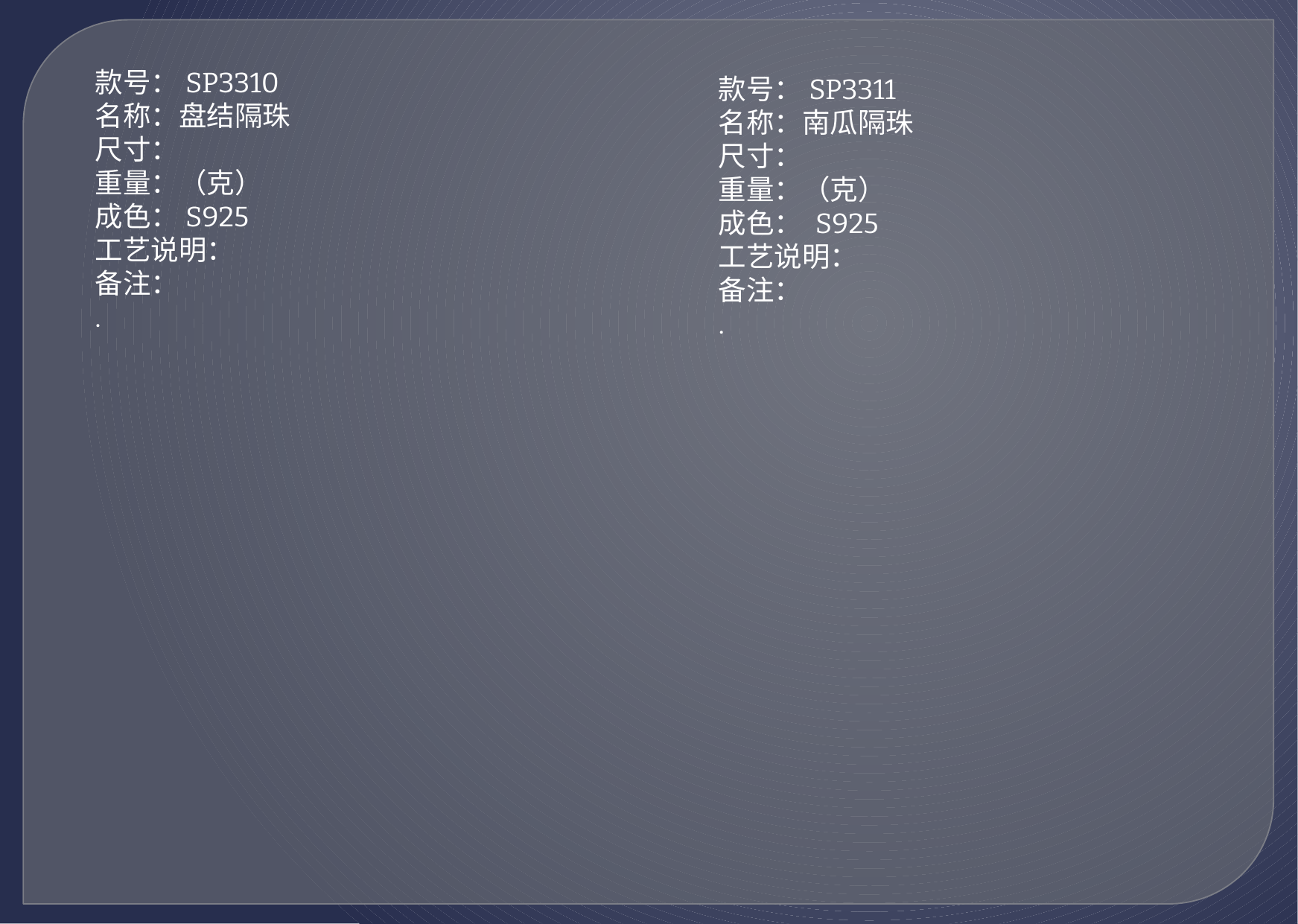

款号：SP3310
名称：盘结隔珠
尺寸：
重量：（克）
成色：S925
工艺说明：
备注：
.
款号：SP3311
名称：南瓜隔珠
尺寸：
重量：（克）
成色： S925
工艺说明：
备注：
.